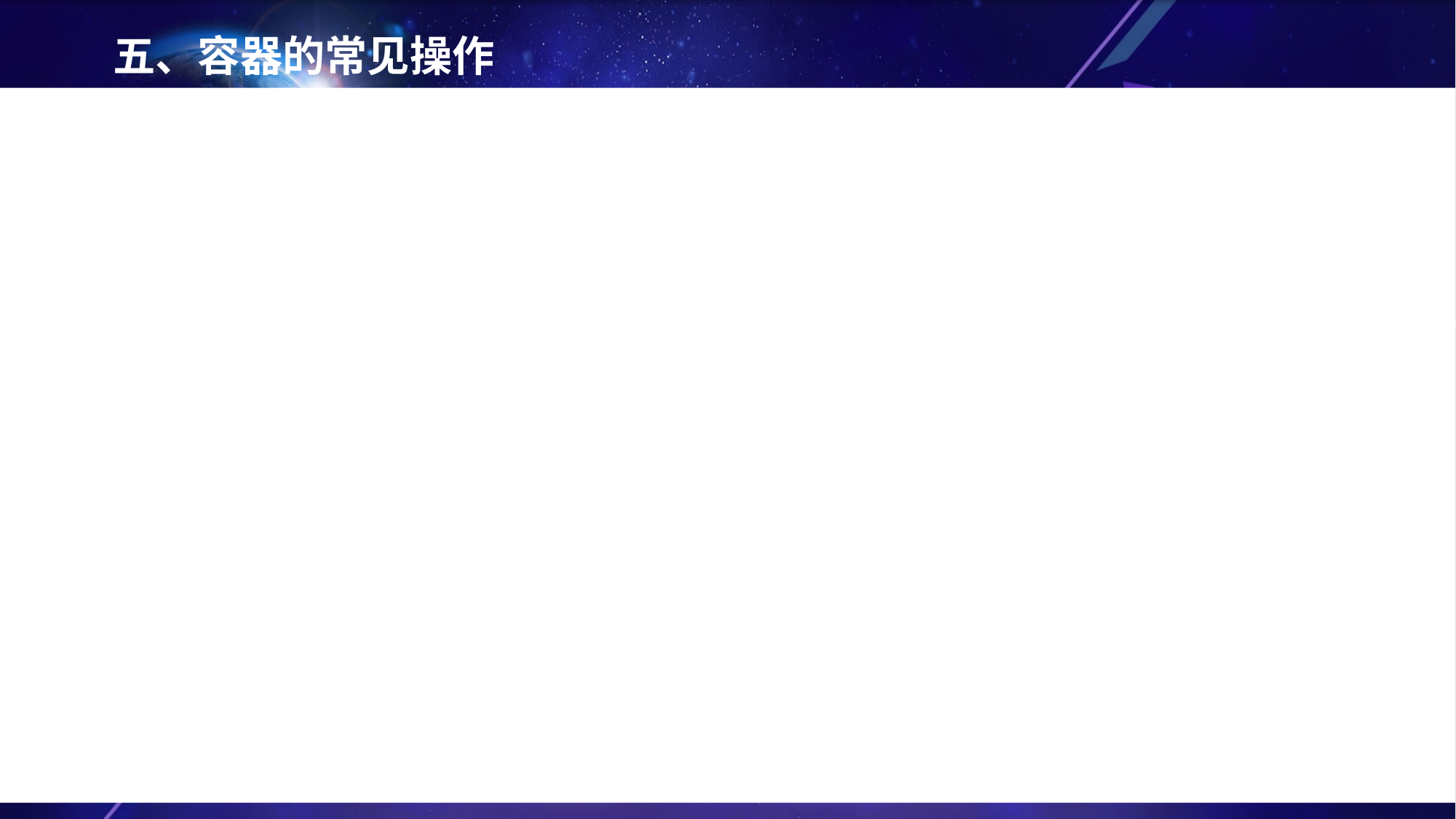

# 五、容器的常见操作
start		启动容器
stop		停止容器（SIGTERM）
restart		重启容器（--restart=always）
kill			立即停止容器（SIGKILL）
pause		暂停容器
Unpause	恢复暂停的容器
rm			删除容器